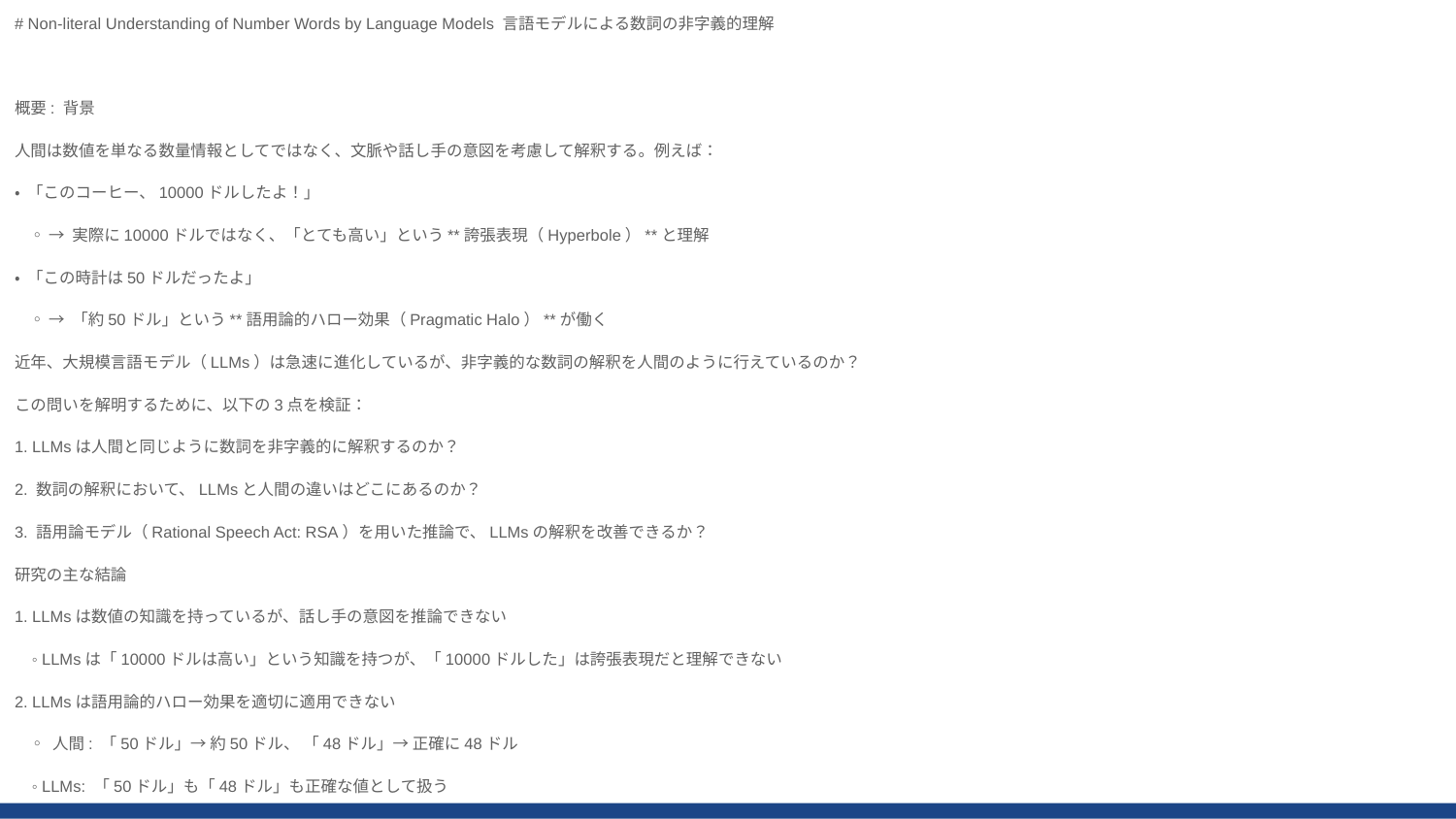

# Non-literal Understanding of Number Words by Language Models 言語モデルによる数詞の非字義的理解

概要: 背景
人間は数値を単なる数量情報としてではなく、文脈や話し手の意図を考慮して解釈する。例えば：
• 「このコーヒー、10000ドルしたよ！」
    ◦ → 実際に10000ドルではなく、「とても高い」という**誇張表現（Hyperbole）**と理解
• 「この時計は50ドルだったよ」
    ◦ → 「約50ドル」という**語用論的ハロー効果（Pragmatic Halo）**が働く
近年、大規模言語モデル（LLMs）は急速に進化しているが、非字義的な数詞の解釈を人間のように行えているのか？
この問いを解明するために、以下の3点を検証：
1. LLMsは人間と同じように数詞を非字義的に解釈するのか？
2. 数詞の解釈において、LLMsと人間の違いはどこにあるのか？
3. 語用論モデル（Rational Speech Act: RSA）を用いた推論で、LLMsの解釈を改善できるか？
研究の主な結論
1. LLMsは数値の知識を持っているが、話し手の意図を推論できない
    ◦ LLMsは「10000ドルは高い」という知識を持つが、「10000ドルした」は誇張表現だと理解できない
2. LLMsは語用論的ハロー効果を適切に適用できない
    ◦ 人間: 「50ドル」→ 約50ドル、 「48ドル」→ 正確に48ドル
    ◦ LLMs: 「50ドル」も「48ドル」も正確な値として扱う
3. RSAモデルに基づくChain-of-Thought（CoT）プロンプトで、LLMsの解釈を改善できる
    ◦ RSAモデルをCoTプロンプトで明示的に与えると、人間に近い解釈が可能

## **1. 概要**

### **背景**

人間は数値を単なる数量情報としてではなく、**文脈や話し手の意図を考慮して解釈**する。例えば：

- **「このコーヒー、10000ドルしたよ！」**
    - → 実際に10000ドルではなく、「とても高い」という**誇張表現（Hyperbole）**と理解
- **「この時計は50ドルだったよ」**
    - → 「約50ドル」という**語用論的ハロー効果（Pragmatic Halo）**が働く

近年、大規模言語モデル（LLMs）は急速に進化しているが、**非字義的な数詞の解釈を人間のように行えているのか？**

この問いを解明するために、以下の3点を検証：

1. **LLMsは人間と同じように数詞を非字義的に解釈するのか？**
2. **数詞の解釈において、LLMsと人間の違いはどこにあるのか？**
3. **語用論モデル（Rational Speech Act: RSA）を用いた推論で、LLMsの解釈を改善できるか？**

### **研究の主な結論**

1. **LLMsは数値の知識を持っているが、話し手の意図を推論できない**
    - LLMsは「10000ドルは高い」という知識を持つが、「10000ドルした」は**誇張表現**だと理解できない
2. **LLMsは語用論的ハロー効果を適切に適用できない**
    - **人間**: 「50ドル」→ **約50ドル**、 「48ドル」→ **正確に48ドル**
    - **LLMs**: 「50ドル」も「48ドル」も**正確な値として扱う**
3. **RSAモデルに基づくChain-of-Thought（CoT）プロンプトで、LLMsの解釈を改善できる**
    - **RSAモデルをCoTプロンプトで明示的に与えると、人間に近い解釈が可能**

---

## **2. 先行研究との違い**

### **従来の研究**

- **LLMsの比喩理解**（Tong et al., 2021; Liu et al., 2022; Prystawski et al., 2023）
- **LLMsの語用論的推論能力の評価**（Jeretic et al., 2020; Ruis et al., 2024）
- **LLMsの語用論的能力のベンチマーク**（Sravanthi et al., 2024）

### **本研究の新規性**

✅ **数詞の非字義的解釈の体系的評価**（誇張・ハロー効果）

✅ **RSAモデルを用いたエラー分析とLLMsの欠点の特定**

✅ **RSAモデルを取り入れたCoTプロンプトによる解釈改善の提案**

---

## **3. 技術や手法**

### **3.1 実験設計**

LLMsの解釈能力を評価するため、以下の3つの実験を実施。

### **① Hyperbole & Halo（誇張とハロー効果）**

- **例**：「10000ドルした」と言われたとき、**誇張表現**として解釈できるか？
- **LLMsのエラー**：「本当に10000ドルだった」と字義的に解釈してしまう

### **② Affective Subtext（感情的意味合い）**

- **例**：「これは高かった？」と聞かれたとき、「47ドルだったよ」と答えた場合
- **LLMsのエラー**：価格情報をそのまま処理し、「話し手が高いと思っているかどうか」を推測できない

### **③ Price & Affect Priors（価格と感情の事前知識）**

- **例**：「普通の電気ケトルの値段は？」という問いに適切に答えられるか？
- **LLMsのエラー**：事前知識は正しいが、**推論時に活用できていない**
- **対象LLMs**
    - GPT-4o-mini
    - Claude-3.5-sonnet
    - Gemini-1.5-pro

---

### **3.2 RSAモデル**

本研究では、**語用論的推論の数理モデルであるRSAモデル**を使用し、LLMsと人間の違いを分析。

### **RSAモデルの数式**

- 話者 S1 は聞き手 L0 を考慮しながら発話を選択：

    S1S1

    L0L0

S1(u∣m)=exp⁡(log⁡P(m∣[[u]])−C(u))∑u′exp⁡(log⁡P(m∣[[u′]])−C(u′))S1(u | m) = \frac{\exp(\log P(m | [[u]]) - C(u))}{\sum_{u'} \exp(\log P(m | [[u']]) - C(u'))}

S1(u∣m)=∑u′​exp(logP(m∣[[u′]])−C(u′))exp(logP(m∣[[u]])−C(u))​

- 聞き手 L1 は話者の意図をベイズ推論：

    L1L1

L1(m∣u)∝S1(u∣m)P(m)L1(m | u) \propto S1(u | m)P(m)

L1(m∣u)∝S1(u∣m)P(m)

### **直感的な解釈**

✅ 人間は「発話のコスト」と「事前知識」を考慮して推論する

✅ 例：「10000ドルした！」→ 「実際には10000ドルではなく、すごく高かったんだな」

❌ LLMsはこれを**字義的に解釈**してしまう

---

### **3.3 RSAベースのCoTプロンプト**

LLMsにRSAモデルの推論プロセスを明示的に与えることで、人間に近い解釈を可能にする。

### **通常のLLMプロンプト**

```
makefile
コピーする編集する
Q: これは高かった？
A: 10000ドルでした。

```

→ LLMは「本当に10000ドルだった」と解釈

### **RSAベースのCoTプロンプト**

```
makefile
コピーする編集する
Q: これは高かった？
A: 10000ドルでした。
(考えながら解答)
1. 10000ドルは通常の価格ではない。
2. 話し手は「高い」と伝えたかった可能性が高い。
3. 実際の価格は低いが、誇張表現を使っているかもしれない。
A: 実際の価格は安いが、とても高かったと伝えたいのだろう。

```

→ **CoTプロンプトを使うと、LLMsも語用論的に推論可能に！**

---

## **4. 実験結果**

| モデル | 0-shot相関 | 1-shot RSA CoT相関 |
| --- | --- | --- |
| GPT-4o-mini | 0.41 | **0.58** |
| Claude-3.5-sonnet | 0.36 | **0.60** |
| Gemini-1.5-pro | 0.37 | **0.57** |

✅ **0-shotではLLMsは字義的解釈を好む**

✅ **RSAベースのCoTプロンプトを追加すると、人間と近い解釈が可能に！**

---

## **5. 考察**

### **なぜLLMsは誇張を理解できないのか？**

✅ 価格や感情の知識は持っているが、**推論が苦手**

✅ 「話し手の意図」をモデル化できていない

✅ **CoTプロンプトにより、明示的な推論を促せる**

### **今後の課題**

1. **語用論的推論を学習するためのファインチューニング**
2. **自己完結型のRSAモデルをLLMsに統合**
3. **比喩・皮肉など他の非字義的言語への応用**

---

## **6. 次に読むべき論文**

1. Kao et al. (2014) - **RSAモデルの基礎**
2. Goodman & Frank (2016) - **RSAによる語用論的推論**
3. Liu et al. (2022) - **LLMsの比喩理解**

---

**結論：RSA + CoTプロンプトで、LLMsの語用論的推論が大幅に向上**